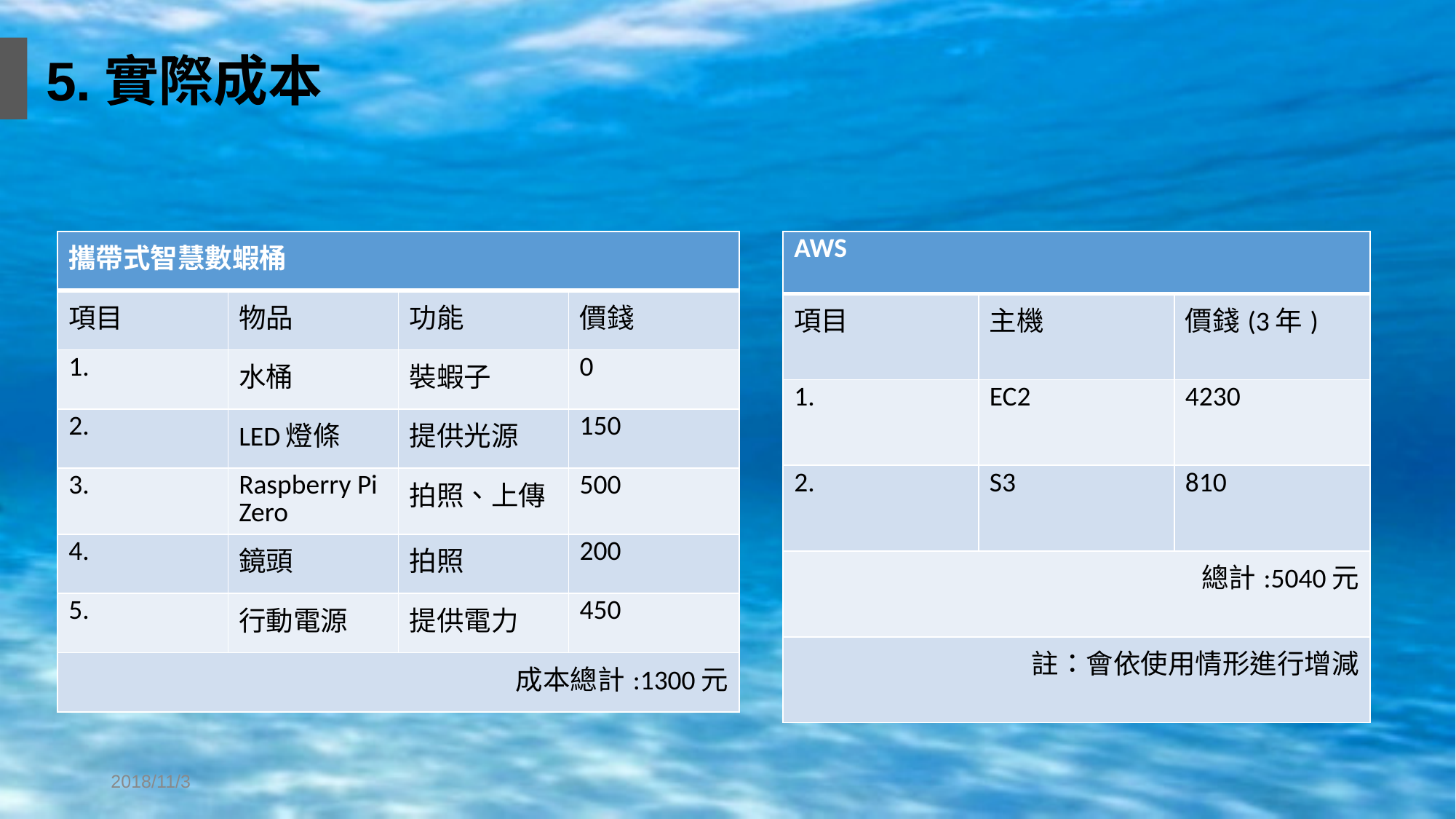

5.實際成本
| 攜帶式智慧數蝦桶 |  |  |  |
| --- | --- | --- | --- |
| 項目 | 物品 | 功能 | 價錢 |
| 1. | 水桶 | 裝蝦子 | 0 |
| 2. | LED燈條 | 提供光源 | 150 |
| 3. | Raspberry Pi Zero | 拍照、上傳 | 500 |
| 4. | 鏡頭 | 拍照 | 200 |
| 5. | 行動電源 | 提供電力 | 450 |
| 成本總計:1300元 |  |  |  |
| AWS |  |  |
| --- | --- | --- |
| 項目 | 主機 | 價錢(3年) |
| 1. | EC2 | 4230 |
| 2. | S3 | 810 |
| 總計:5040元 |  |  |
| 註：會依使用情形進行增減 |  |  |
2018/11/3